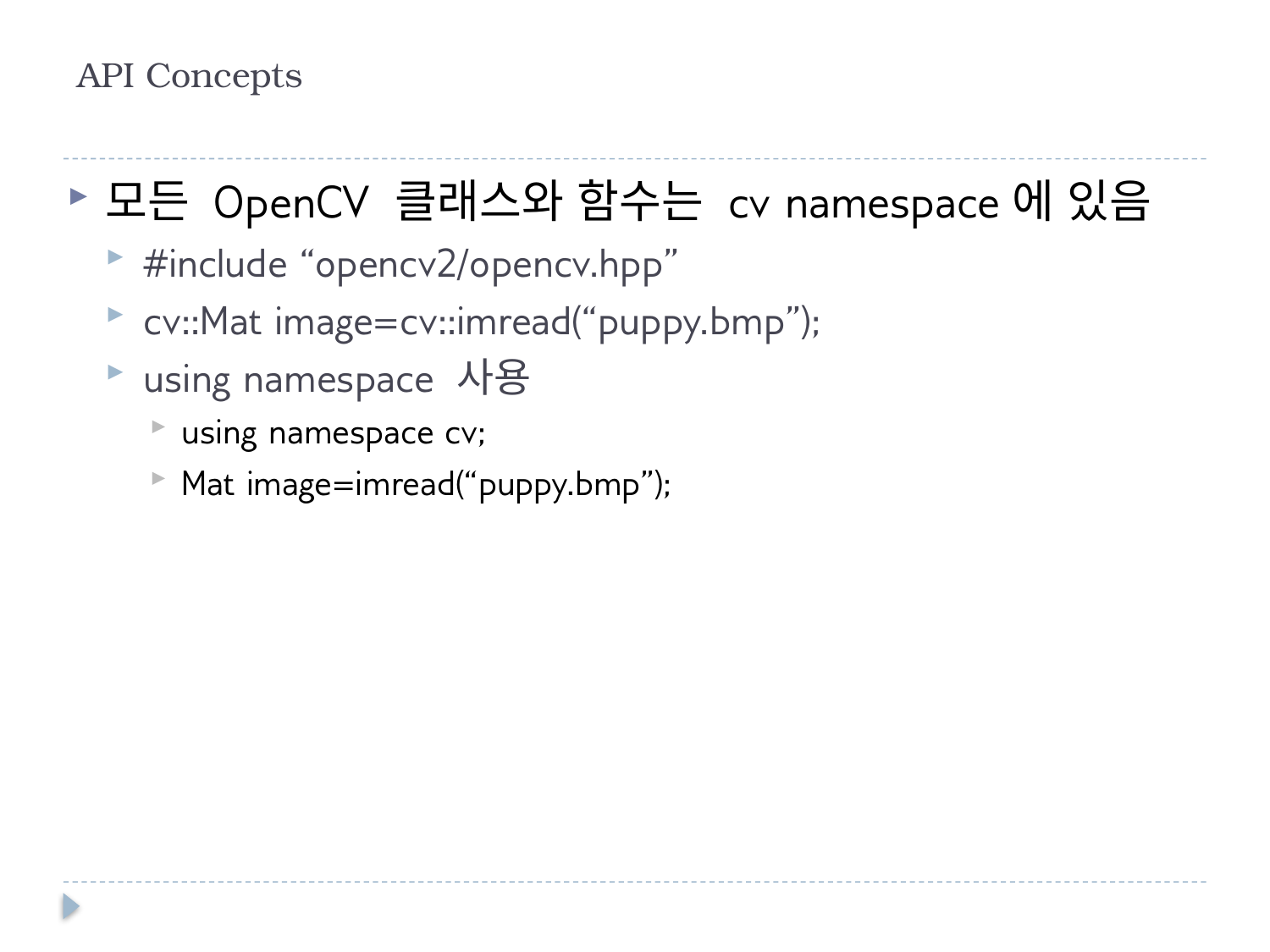

# API Concepts
모든 OpenCV 클래스와 함수는 cv namespace에 있음
#include “opencv2/opencv.hpp”
cv::Mat image=cv::imread(“puppy.bmp”);
using namespace 사용
using namespace cv;
Mat image=imread(“puppy.bmp”);